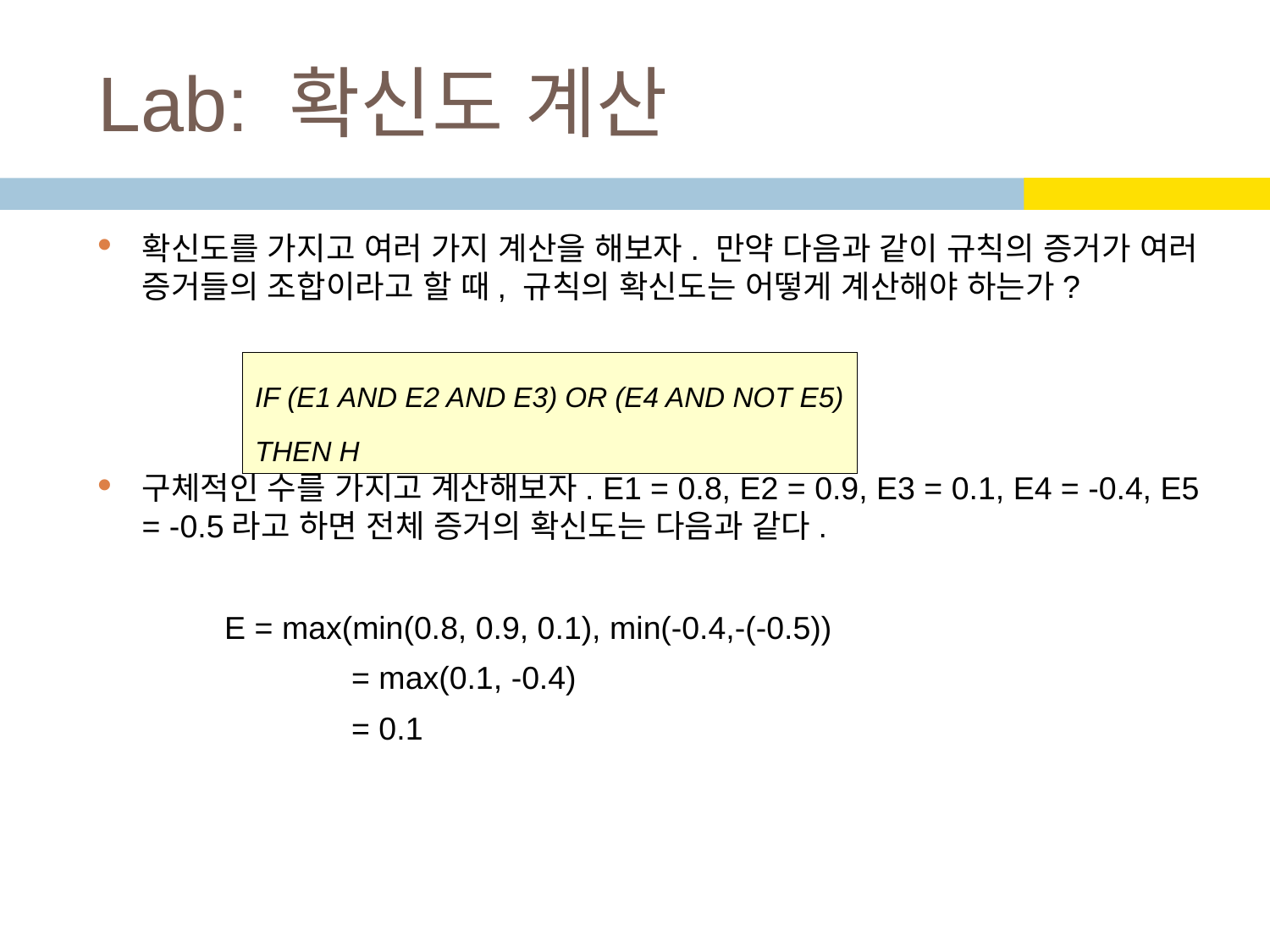

# Lab: 확신도 계산
확신도를 가지고 여러 가지 계산을 해보자. 만약 다음과 같이 규칙의 증거가 여러 증거들의 조합이라고 할 때, 규칙의 확신도는 어떻게 계산해야 하는가?

구체적인 수를 가지고 계산해보자. E1 = 0.8, E2 = 0.9, E3 = 0.1, E4 = -0.4, E5 = -0.5라고 하면 전체 증거의 확신도는 다음과 같다.

	E = max(min(0.8, 0.9, 0.1), min(-0.4,-(-0.5))
		= max(0.1, -0.4)
		= 0.1

IF (E1 AND E2 AND E3) OR (E4 AND NOT E5)
THEN H